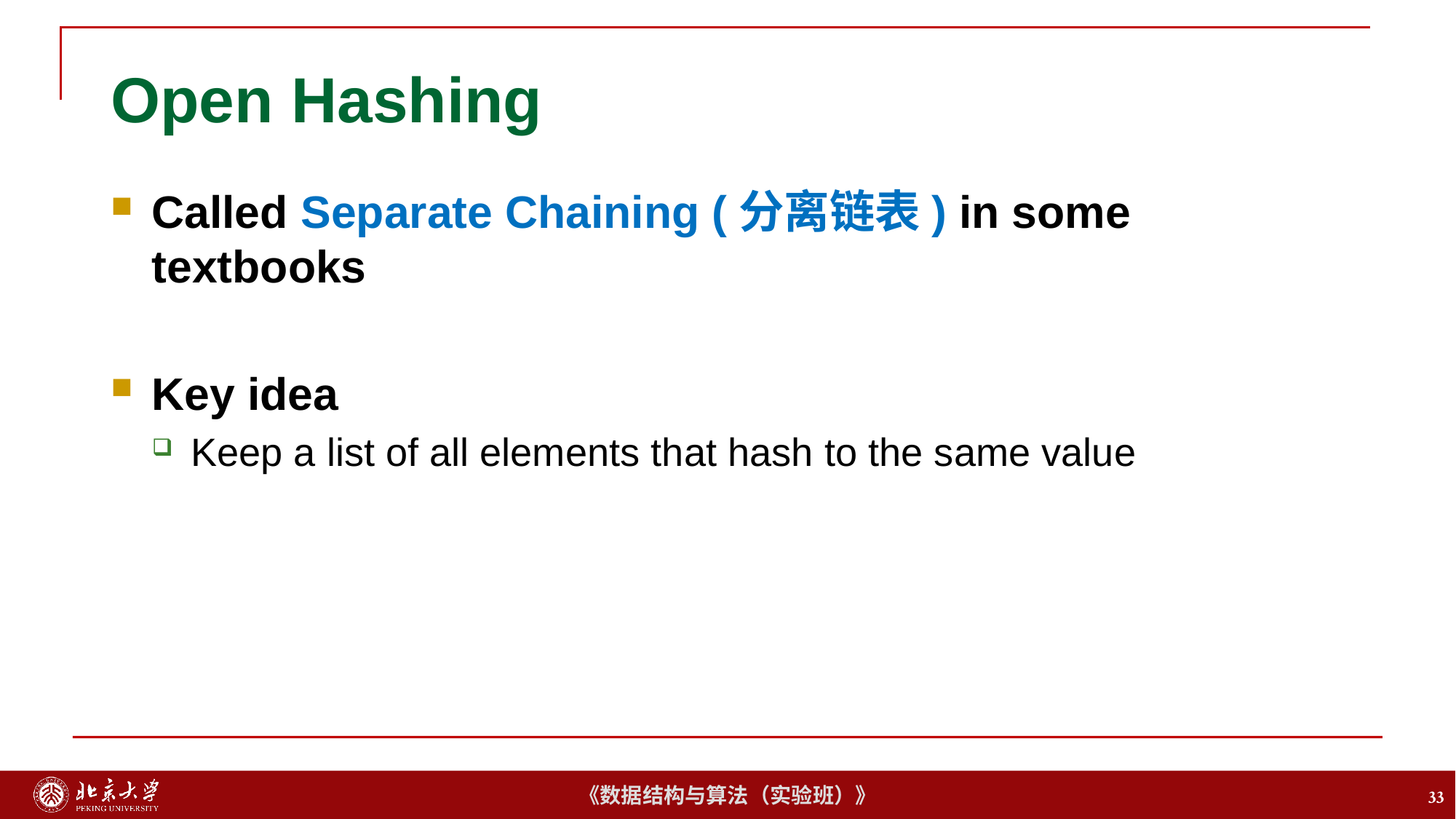

# Open Hashing
Called Separate Chaining (分离链表) in some textbooks

Key idea
Keep a list of all elements that hash to the same value
33